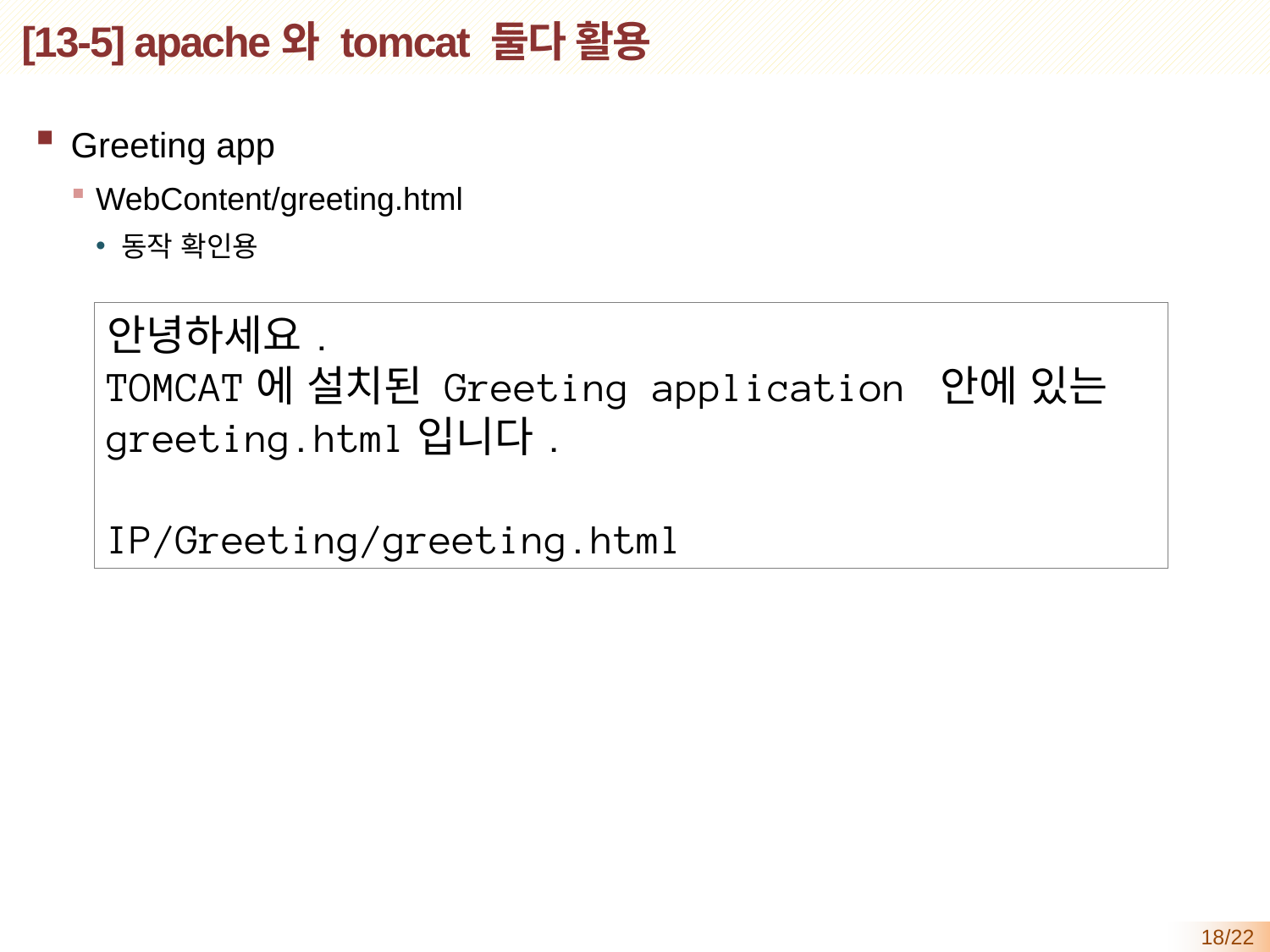

# [13-5] apache와 tomcat 둘다 활용
Greeting app
WebContent/greeting.html
동작 확인용
안녕하세요.
TOMCAT에 설치된 Greeting application 안에 있는 greeting.html입니다.

IP/Greeting/greeting.html